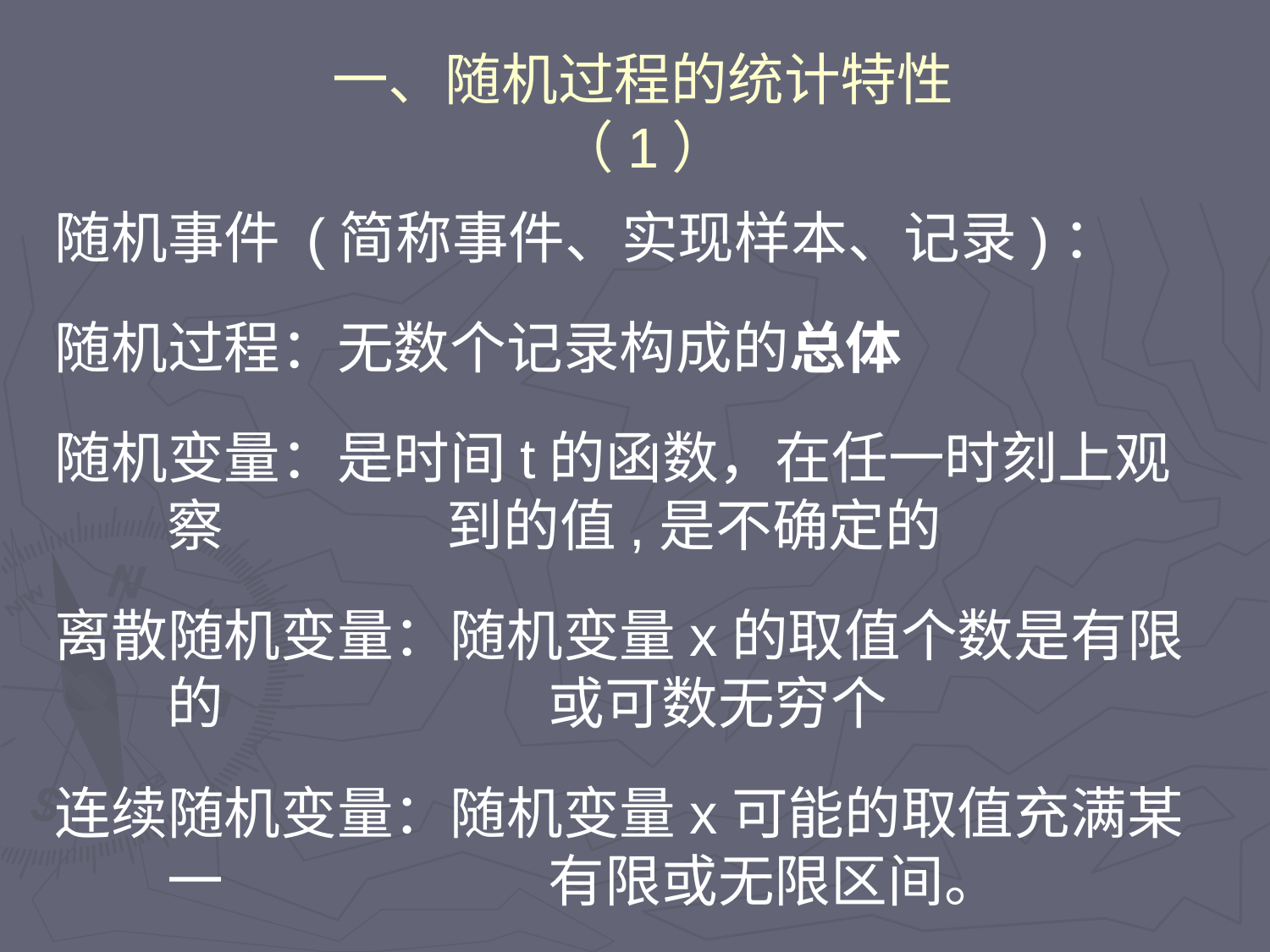

# 一、随机过程的统计特性 （1）
随机事件 (简称事件、实现样本、记录)：
随机过程：无数个记录构成的总体
随机变量：是时间t的函数，在任一时刻上观察		  到的值,是不确定的
离散随机变量：随机变量x的取值个数是有限的			或可数无穷个
连续随机变量：随机变量x可能的取值充满某一			有限或无限区间。